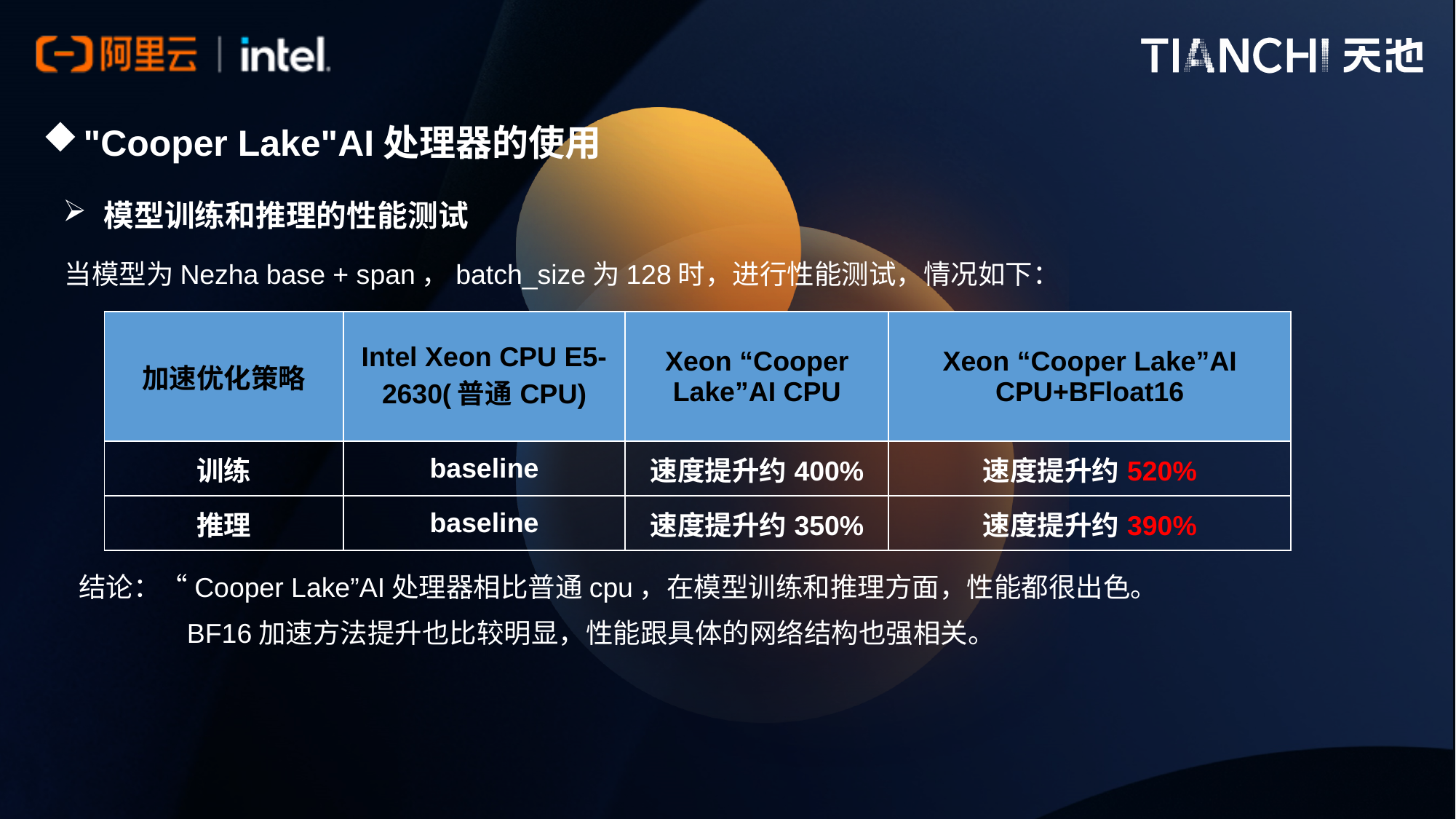

"Cooper Lake"AI处理器的使用
模型训练和推理的性能测试
当模型为Nezha base + span，batch_size为128时，进行性能测试，情况如下：
| 加速优化策略 | Intel Xeon CPU E5-2630(普通CPU) | Xeon “Cooper Lake”AI CPU | Xeon “Cooper Lake”AI CPU+BFloat16 |
| --- | --- | --- | --- |
| 训练 | baseline | 速度提升约400% | 速度提升约520% |
| 推理 | baseline | 速度提升约350% | 速度提升约390% |
结论：“Cooper Lake”AI处理器相比普通cpu，在模型训练和推理方面，性能都很出色。
BF16加速方法提升也比较明显，性能跟具体的网络结构也强相关。